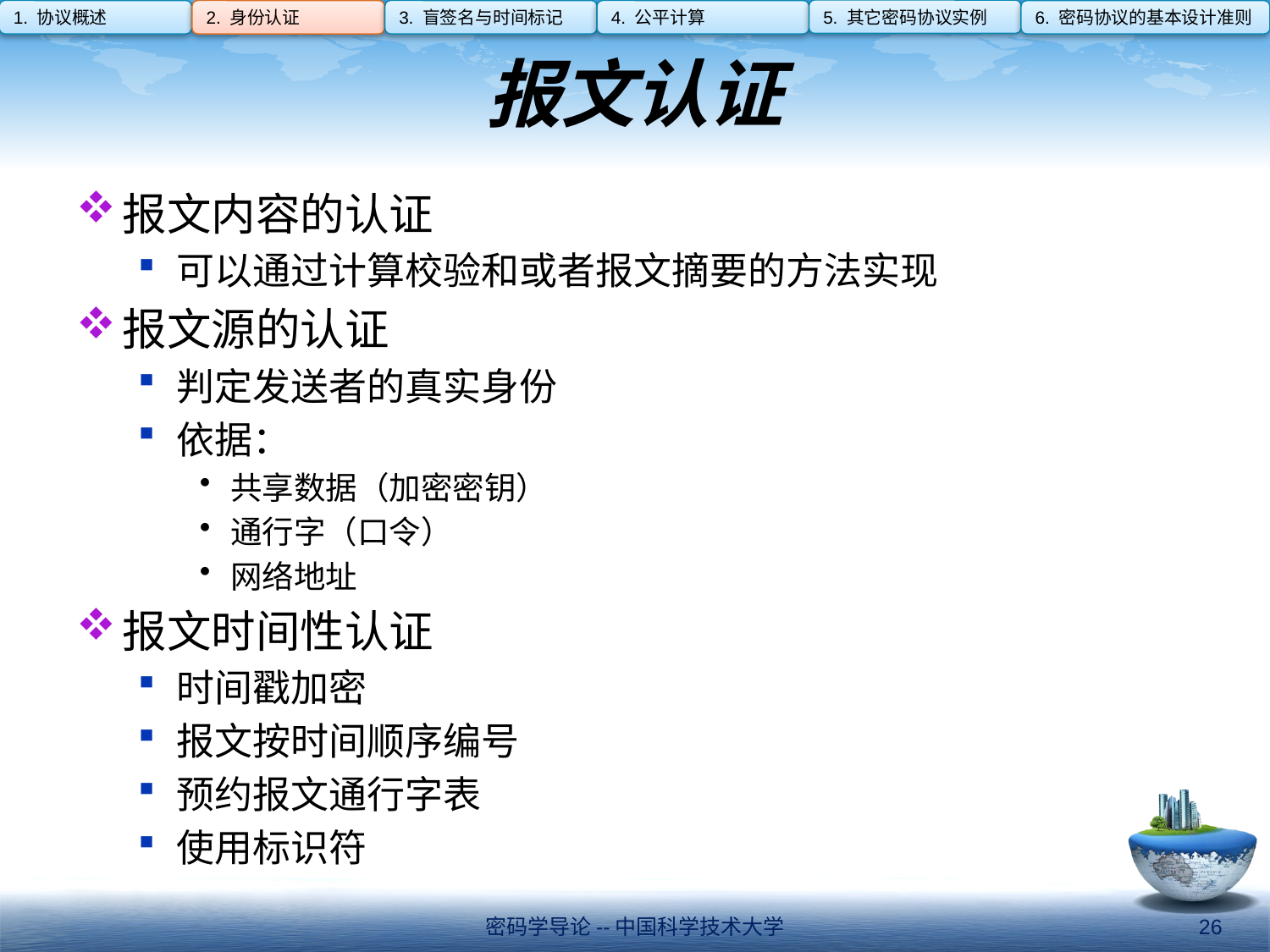

5. 其它密码协议实例
1. 协议概述
2. 身份认证
3. 盲签名与时间标记
4. 公平计算
6. 密码协议的基本设计准则
# 报文认证
报文内容的认证
可以通过计算校验和或者报文摘要的方法实现
报文源的认证
判定发送者的真实身份
依据：
共享数据（加密密钥）
通行字（口令）
网络地址
报文时间性认证
时间戳加密
报文按时间顺序编号
预约报文通行字表
使用标识符
密码学导论--中国科学技术大学
26